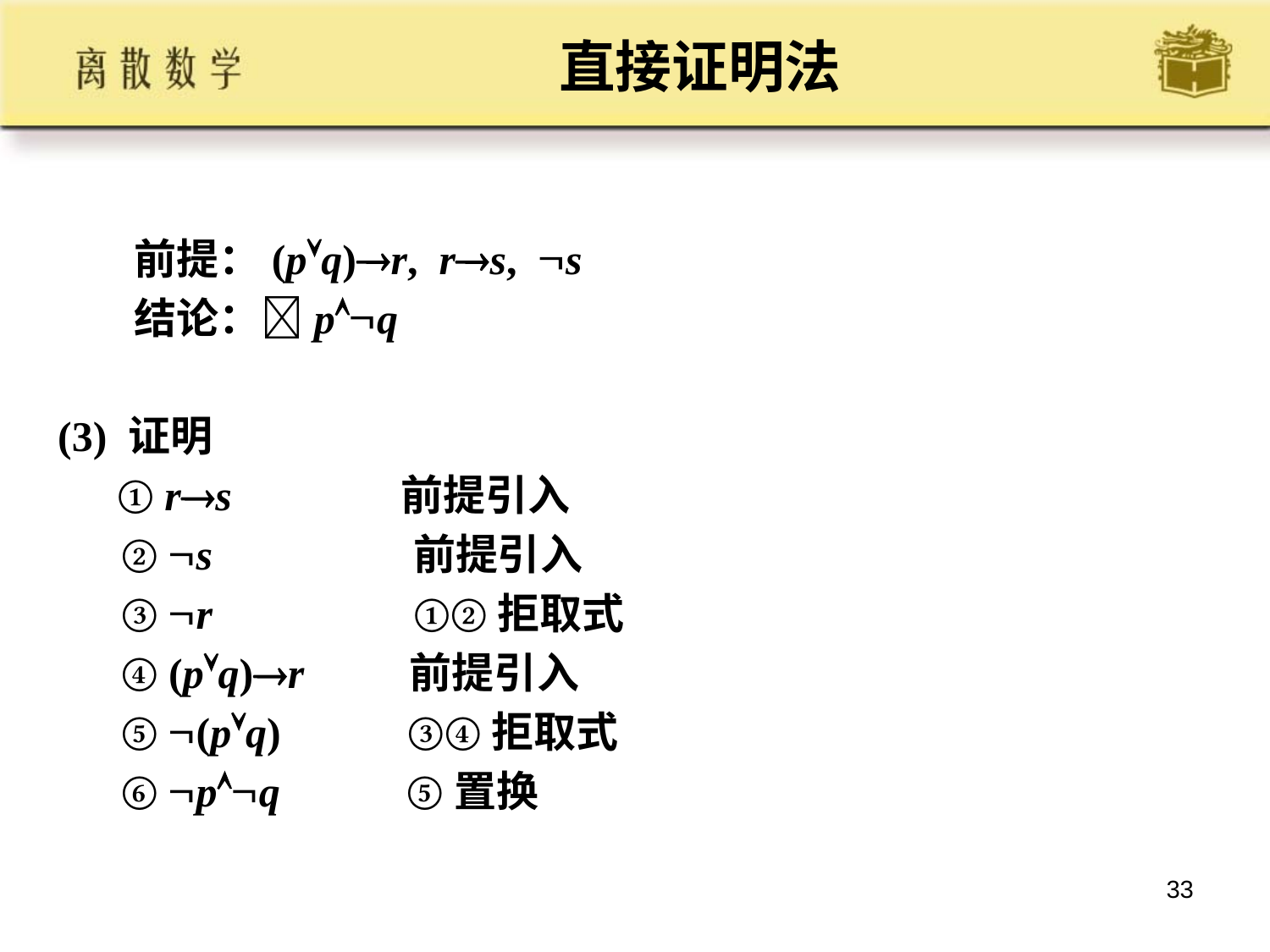

# 直接证明法

       前提：(p∨q)→r,  r→s,  ¬s
       结论：¬p∧¬q

(3) 证明
     ① r→s               前提引入
      ② ¬s                  前提引入
      ③ ¬r                   ①②拒取式
      ④ (p∨q)→r         前提引入
      ⑤ ¬(p∨q)            ③④拒取式
      ⑥ ¬p∧¬q            ⑤置换
33